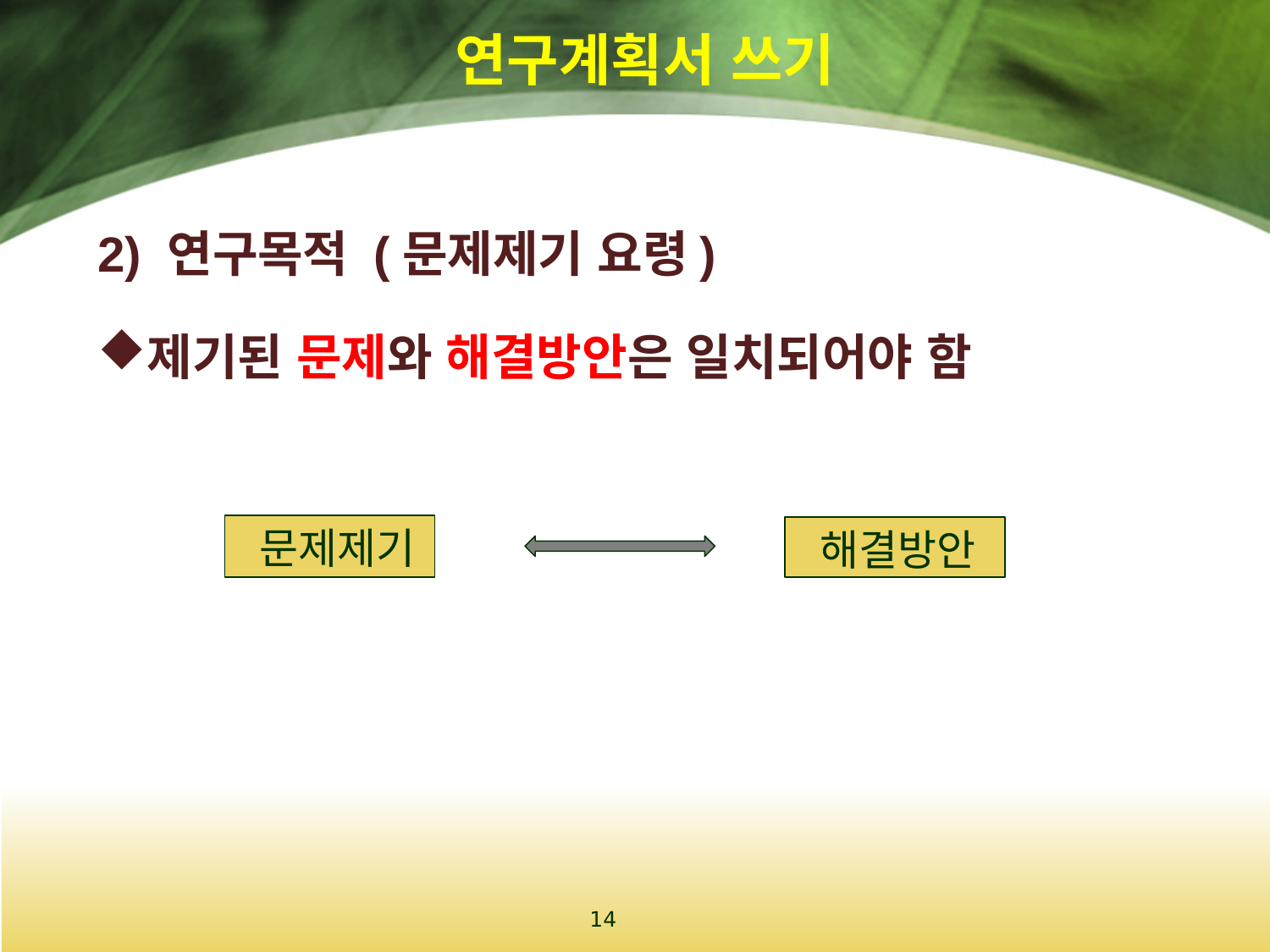

# 연구계획서 쓰기
2) 연구목적 (문제제기 요령)

제기된 문제와 해결방안은 일치되어야 함

 문제제기
 해결방안

14